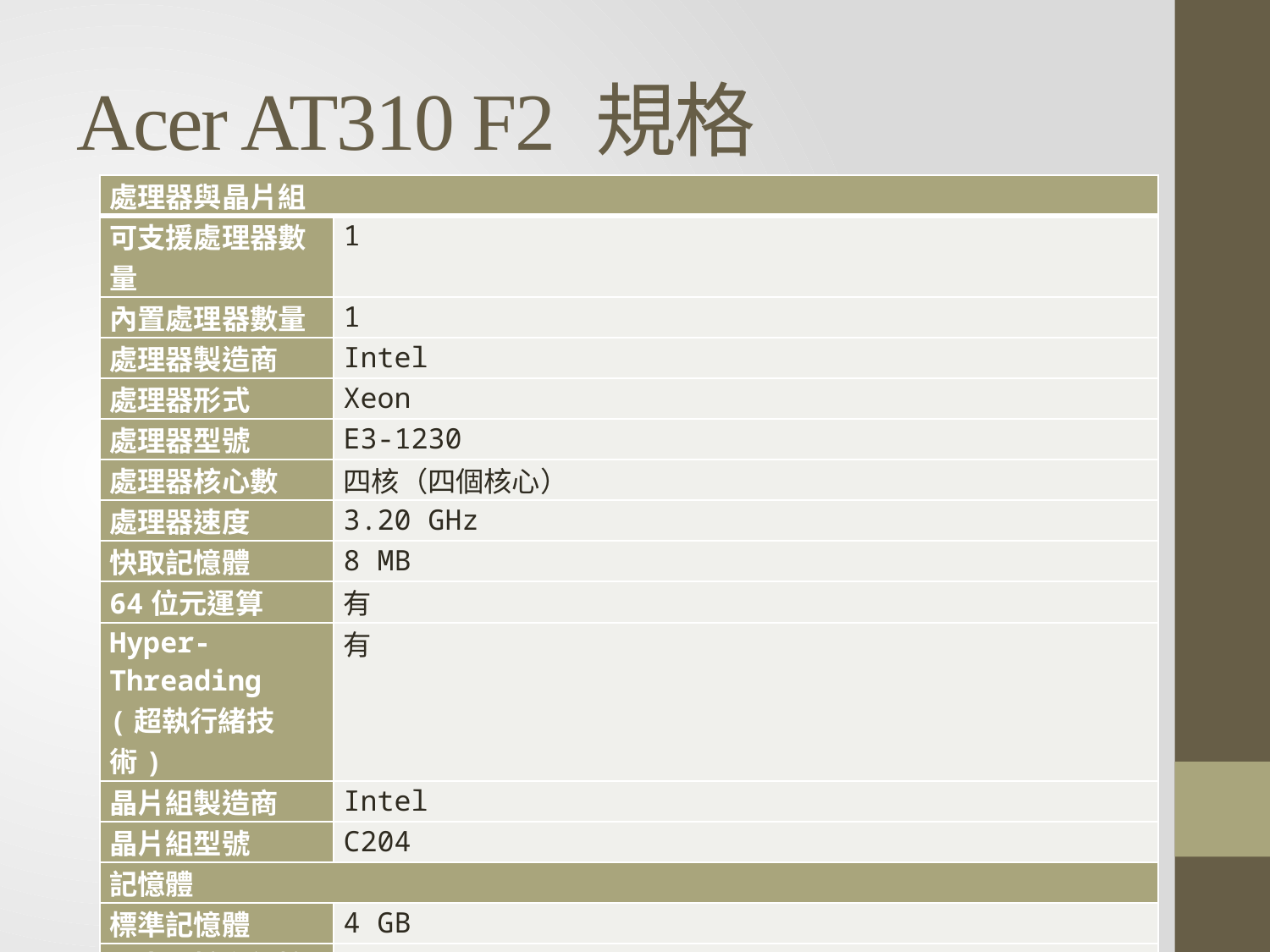

# Acer AT310 F2 規格
| 處理器與晶片組 |  |
| --- | --- |
| 可支援處理器數量 | 1 |
| 內置處理器數量 | 1 |
| 處理器製造商 | Intel |
| 處理器形式 | Xeon |
| 處理器型號 | E3-1230 |
| 處理器核心數 | 四核（四個核心） |
| 處理器速度 | 3.20 GHz |
| 快取記憶體 | 8 MB |
| 64位元運算 | 有 |
| Hyper-Threading (超執行緒技術) | 有 |
| 晶片組製造商 | Intel |
| 晶片組型號 | C204 |
| 記憶體 |  |
| 標準記憶體 | 4 GB |
| 最大可擴充記憶體 | 16 GB |
| 記憶體技術 | DDR3 SDRAM |
| 記憶體插槽數 | 4 |